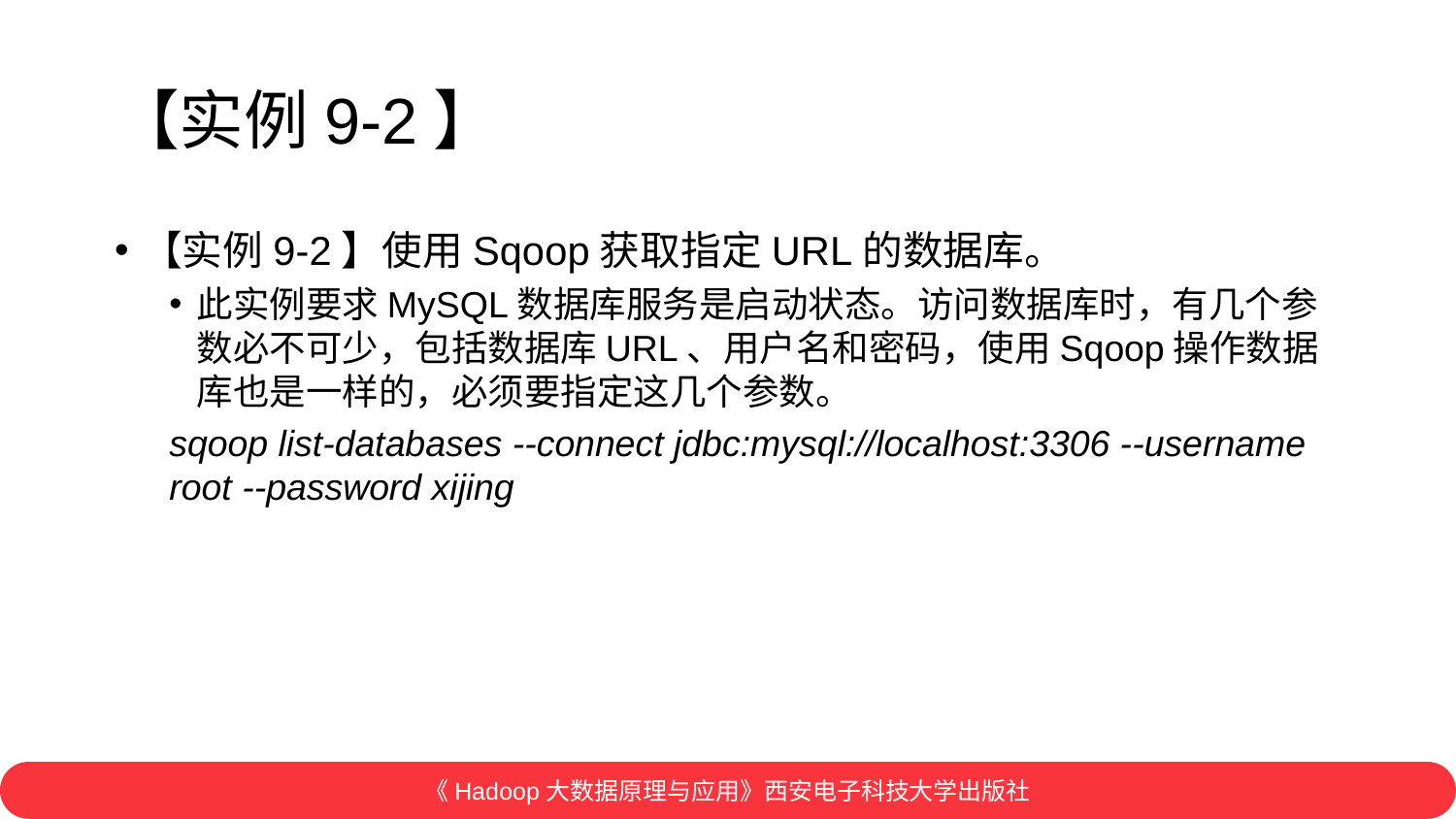

# 【实例9-2】
【实例9-2】使用Sqoop获取指定URL的数据库。
此实例要求MySQL数据库服务是启动状态。访问数据库时，有几个参数必不可少，包括数据库URL、用户名和密码，使用Sqoop操作数据库也是一样的，必须要指定这几个参数。
sqoop list-databases --connect jdbc:mysql://localhost:3306 --username root --password xijing